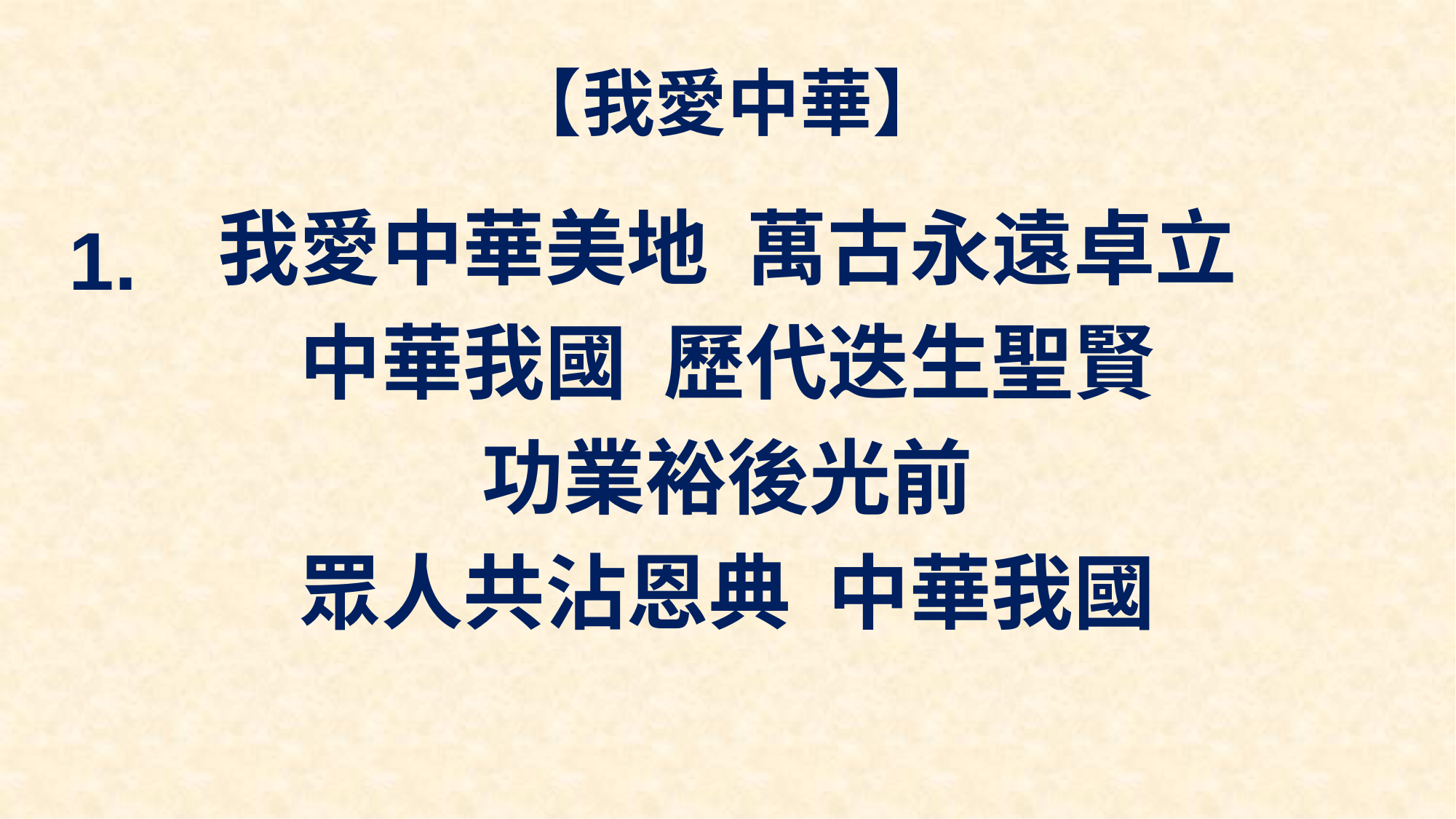

# 【我愛中華】
我愛中華美地  萬古永遠卓立
中華我國  歷代迭生聖賢
功業裕後光前
眾人共沾恩典  中華我國
1.